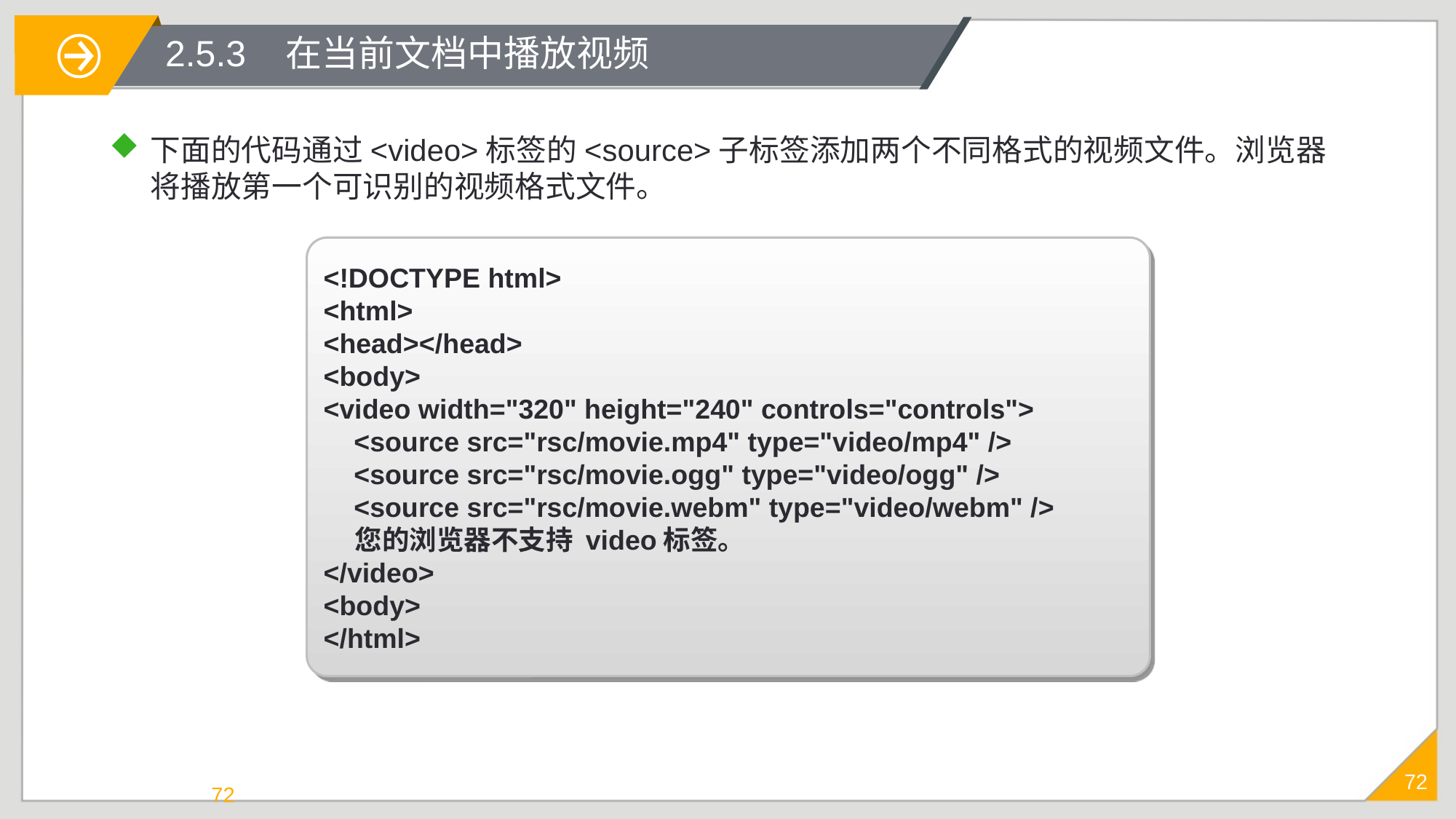

# 2.5.3   在当前文档中播放视频
下面的代码通过<video>标签的<source>子标签添加两个不同格式的视频文件。浏览器将播放第一个可识别的视频格式文件。

<!DOCTYPE html>
<html>
<head></head>
<body>
<video width="320" height="240" controls="controls">
    <source src="rsc/movie.mp4" type="video/mp4" />
    <source src="rsc/movie.ogg" type="video/ogg" />
    <source src="rsc/movie.webm" type="video/webm" />
    您的浏览器不支持 video标签。
</video>
<body>
</html>
72